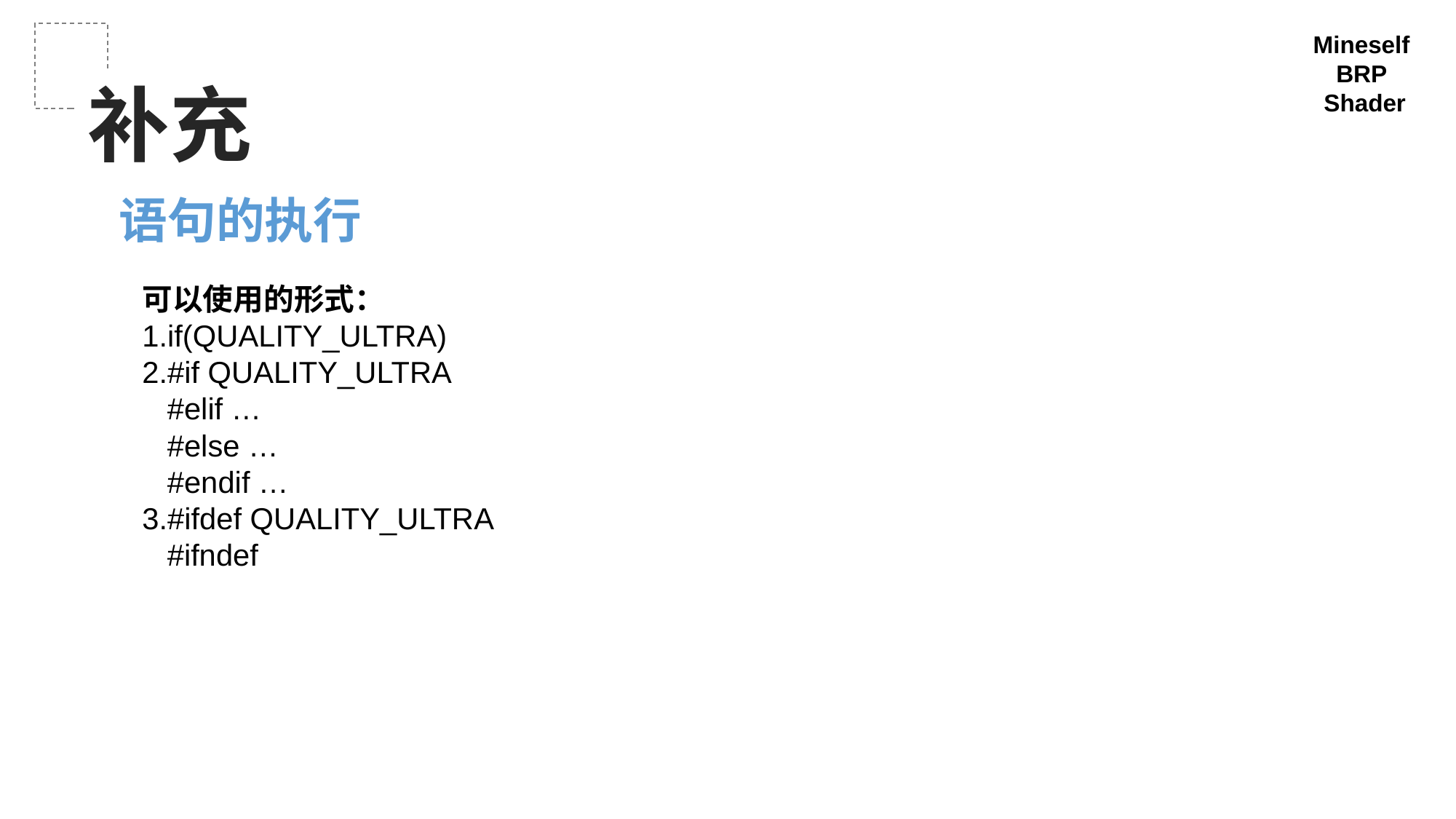

Mineself
BRP
Shader

补充
语句的执行
可以使用的形式：
1.if(QUALITY_ULTRA)
2.#if QUALITY_ULTRA
   #elif …
   #else …
   #endif …
3.#ifdef QUALITY_ULTRA
   #ifndef